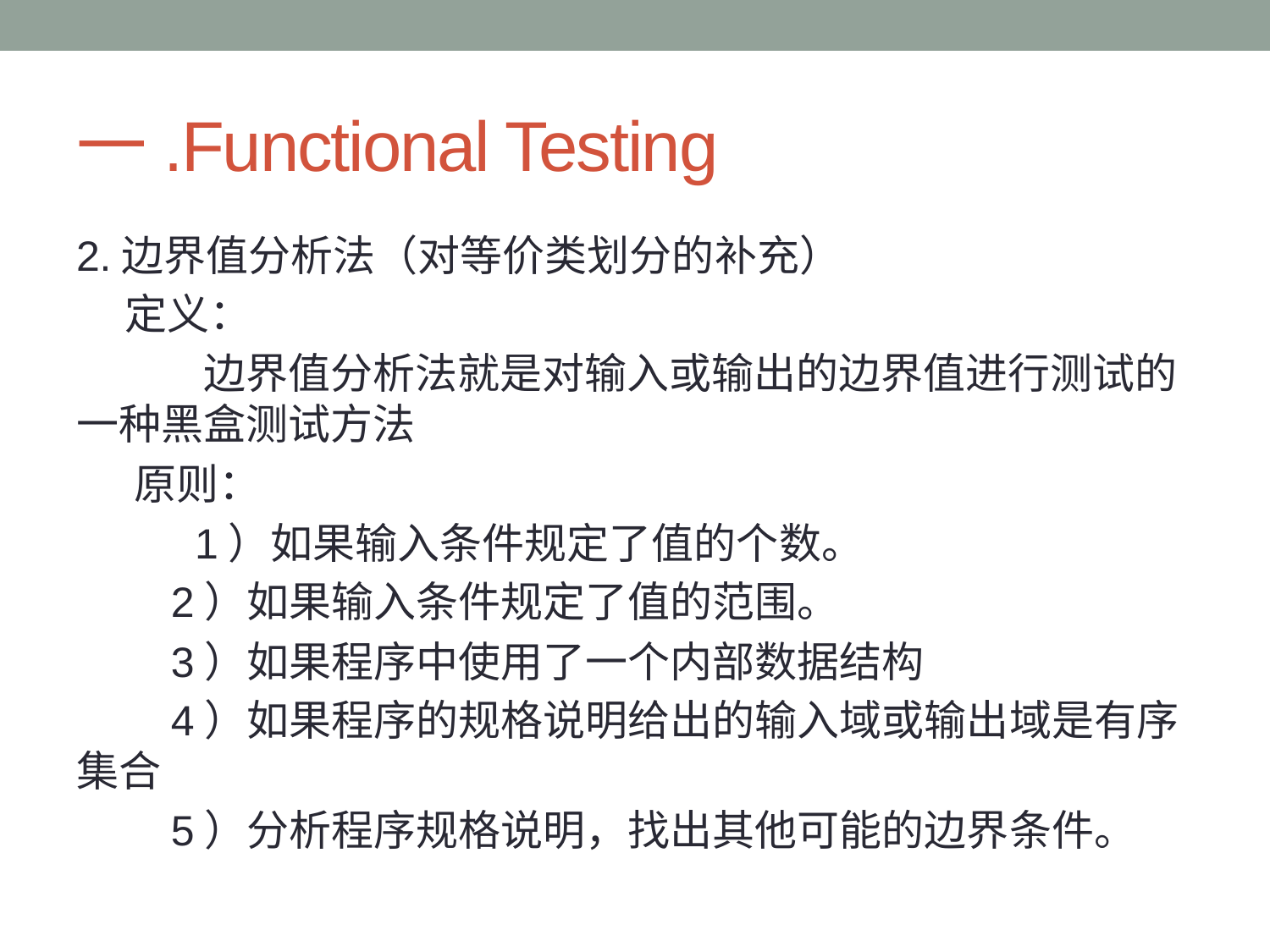

# 一.Functional Testing
2.边界值分析法（对等价类划分的补充）
    定义：
	边界值分析法就是对输入或输出的边界值进行测试的一种黑盒测试方法
     原则：
          1）如果输入条件规定了值的个数。
　　2）如果输入条件规定了值的范围。
　　3）如果程序中使用了一个内部数据结构
　　4）如果程序的规格说明给出的输入域或输出域是有序集合
　　5）分析程序规格说明，找出其他可能的边界条件。